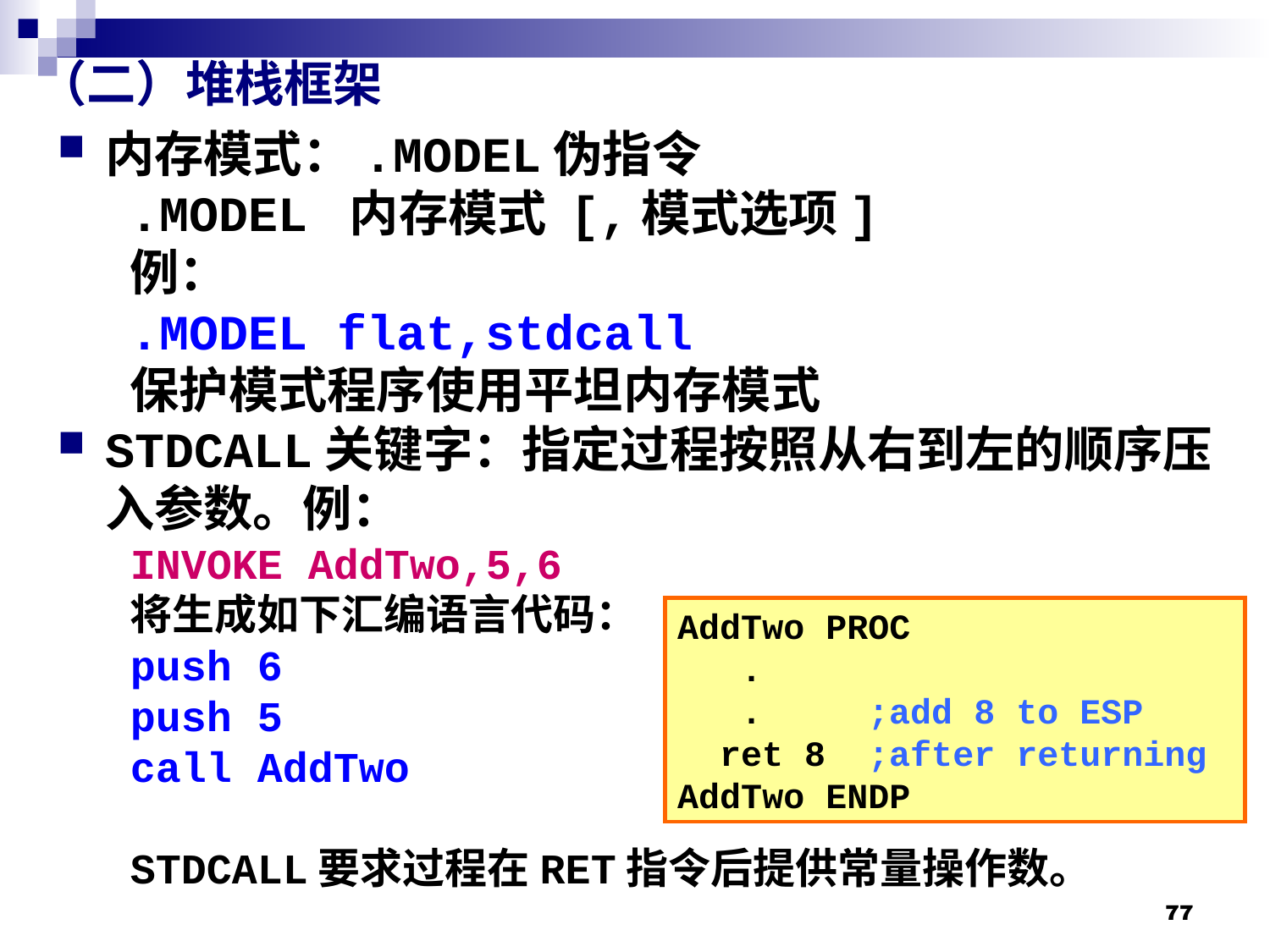

# （二）堆栈框架
内存模式：.MODEL伪指令
.MODEL 内存模式 [,模式选项]
例：
.MODEL flat,stdcall
保护模式程序使用平坦内存模式
STDCALL关键字：指定过程按照从右到左的顺序压入参数。例：
INVOKE AddTwo,5,6
将生成如下汇编语言代码：
push 6
push 5
call AddTwo

STDCALL要求过程在RET指令后提供常量操作数。
AddTwo PROC
   .
   .     ;add 8 to ESP
  ret 8  ;after returning
AddTwo ENDP
77